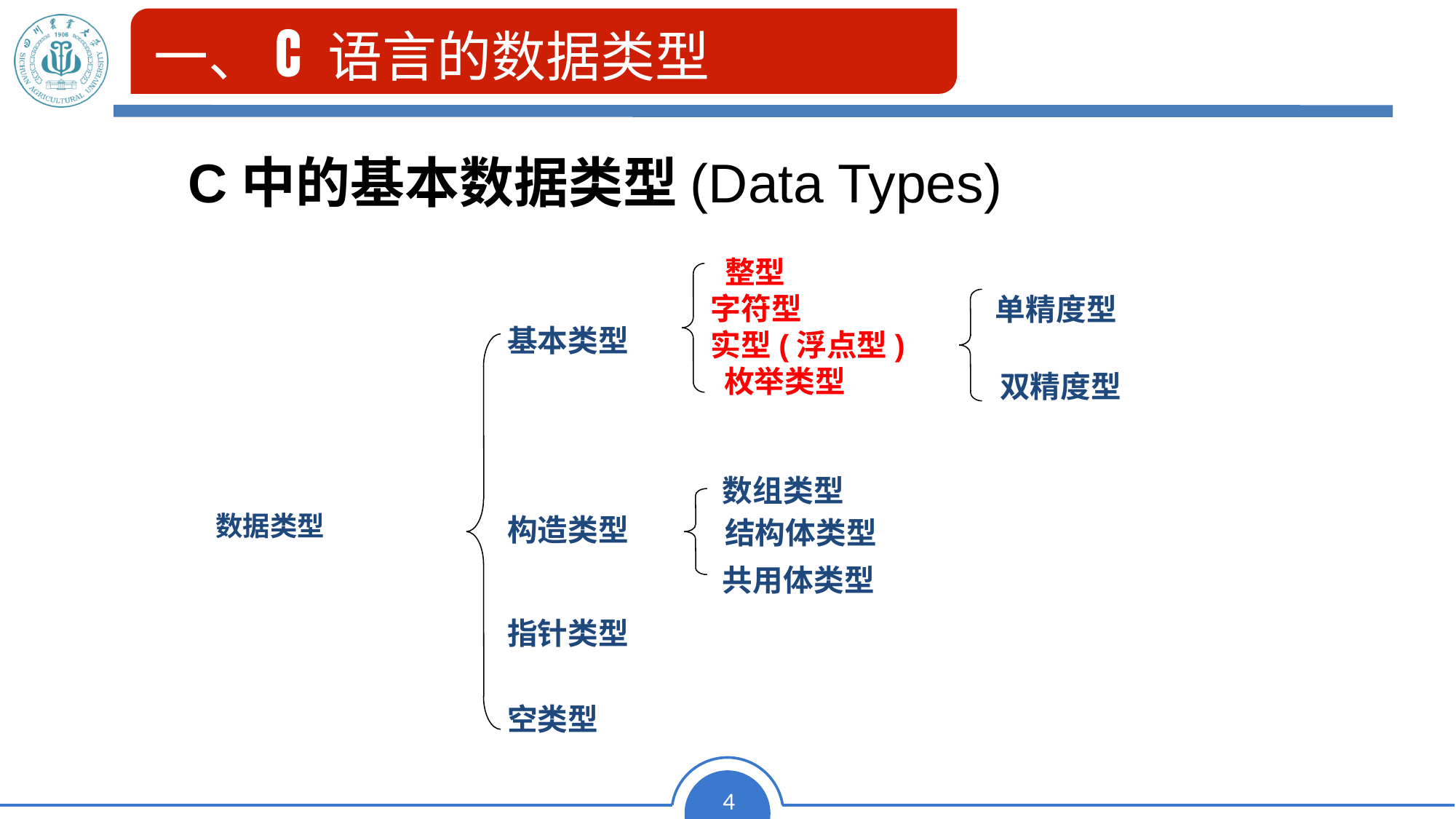

一、C 语言的数据类型
C中的基本数据类型(Data Types)
 整型
    字符型
    实型(浮点型)
    枚举类型

  单精度型

 基本类型

 双精度型
 数组类型

 构造类型
 结构体类型
数据类型
 共用体类型
 指针类型
 空类型